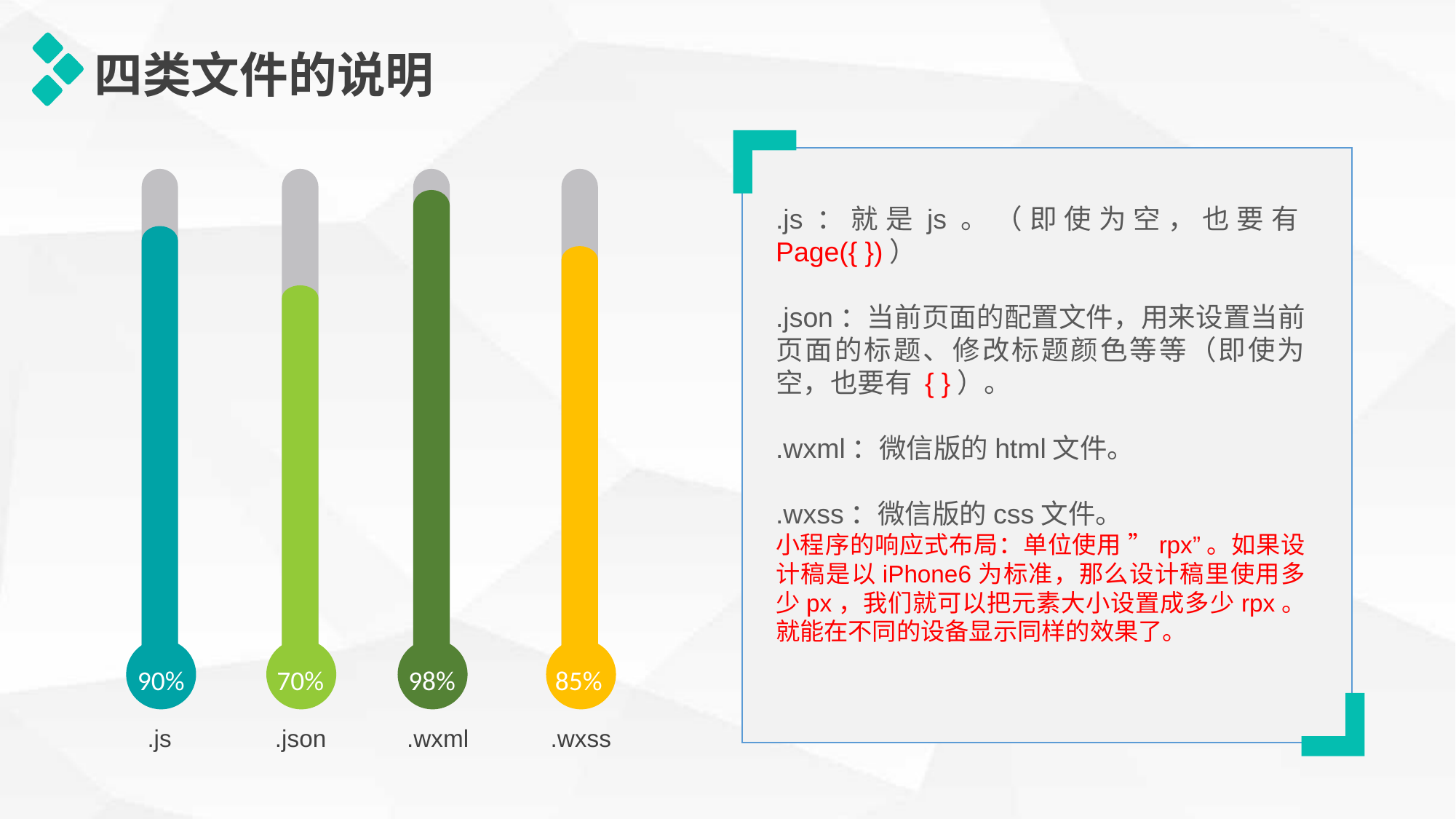

四类文件的说明

.js：就是js。（即使为空，也要有Page({ })）

.json：当前页面的配置文件，用来设置当前页面的标题、修改标题颜色等等（即使为空，也要有 { }）。

.wxml：微信版的html文件。

.wxss：微信版的css文件。
小程序的响应式布局：单位使用 ”rpx”。如果设计稿是以iPhone6为标准，那么设计稿里使用多少px，我们就可以把元素大小设置成多少rpx。就能在不同的设备显示同样的效果了。

90%
70%
98%
85%

.js
.json
.wxml
.wxss
延时符